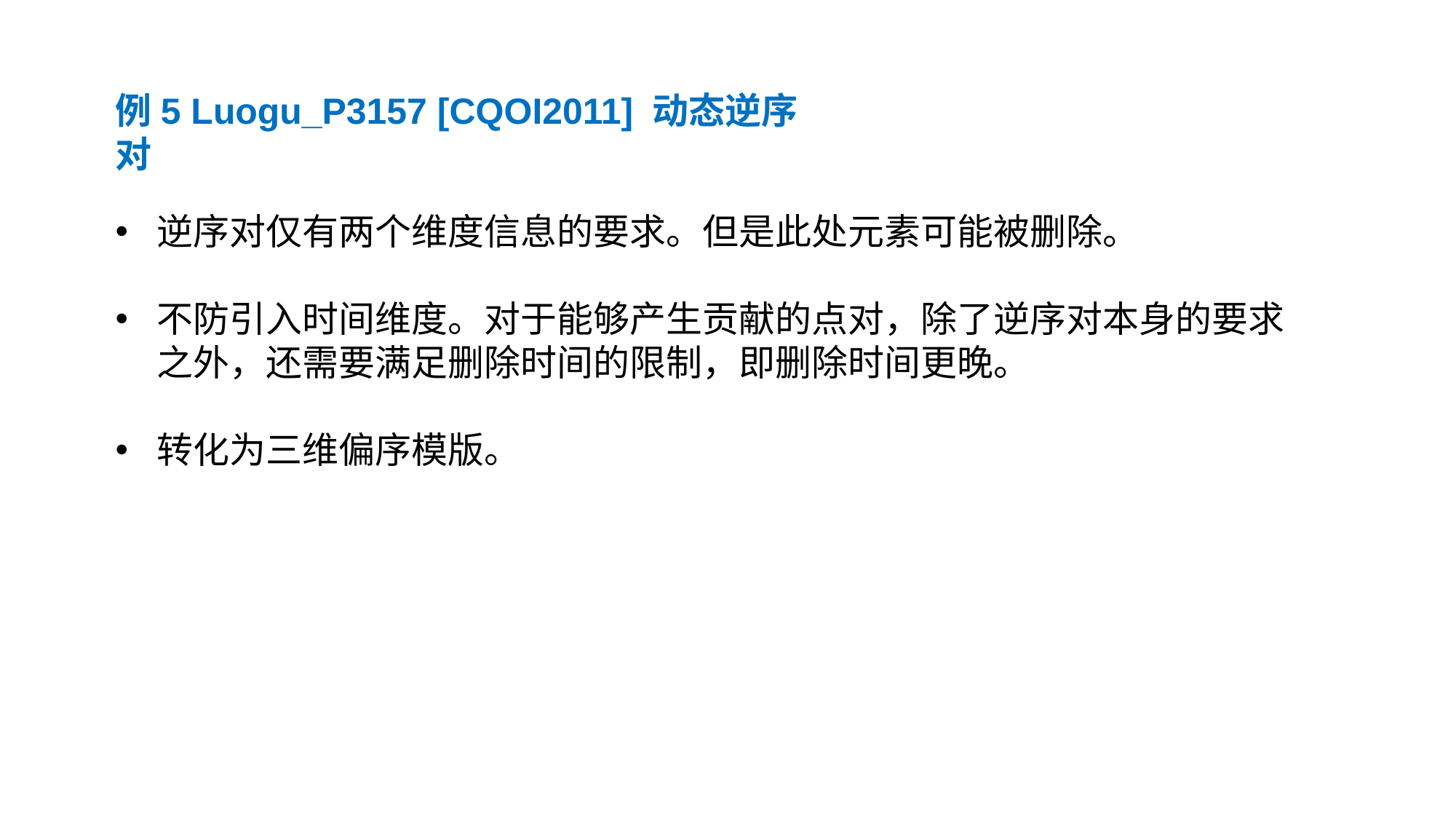

例5 Luogu_P3157 [CQOI2011] 动态逆序对
逆序对仅有两个维度信息的要求。但是此处元素可能被删除。

不防引入时间维度。对于能够产生贡献的点对，除了逆序对本身的要求之外，还需要满足删除时间的限制，即删除时间更晚。

转化为三维偏序模版。